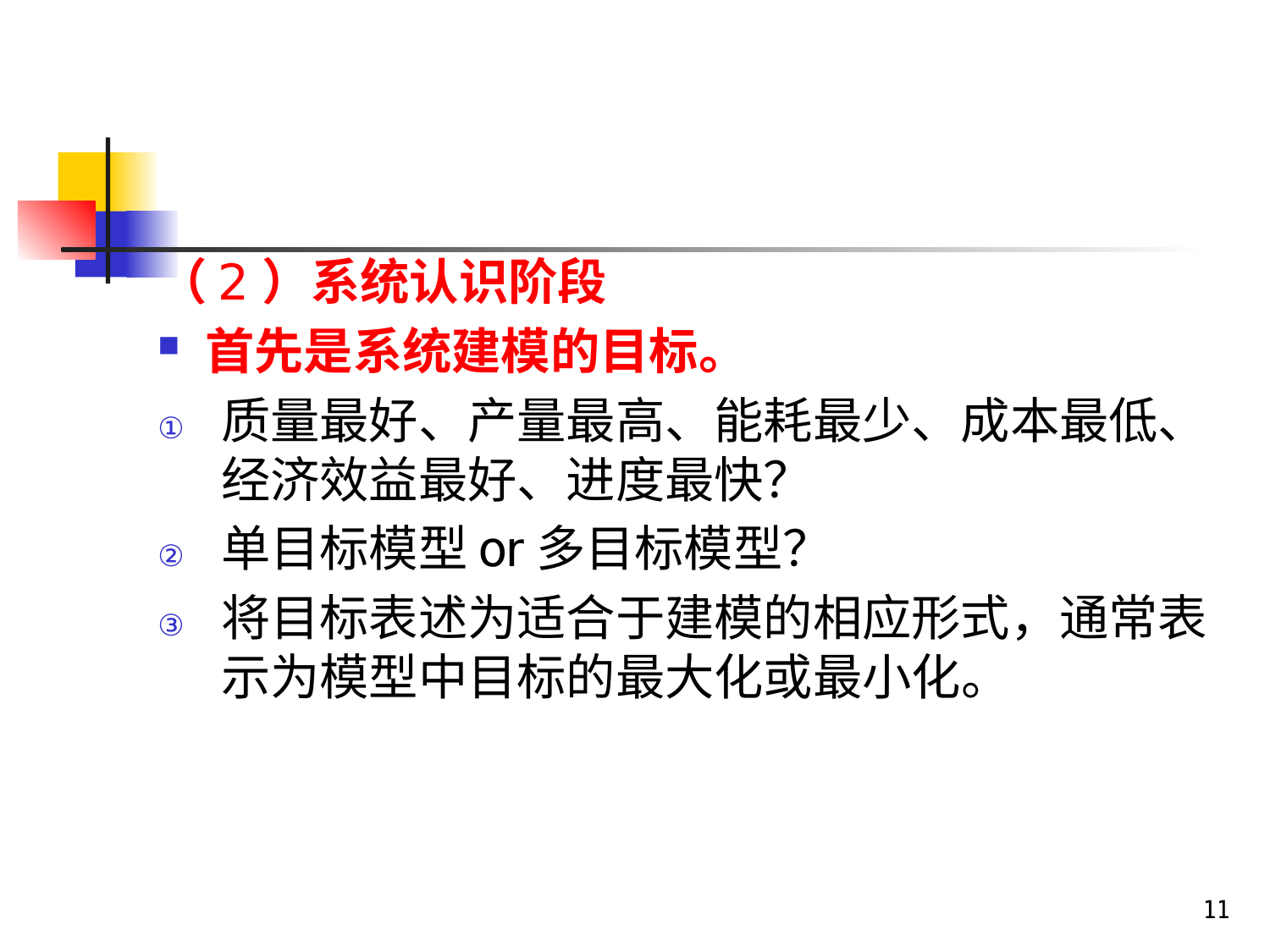

#
（2）系统认识阶段
首先是系统建模的目标。
质量最好、产量最高、能耗最少、成本最低、经济效益最好、进度最快？
单目标模型or多目标模型？
将目标表述为适合于建模的相应形式，通常表示为模型中目标的最大化或最小化。
11